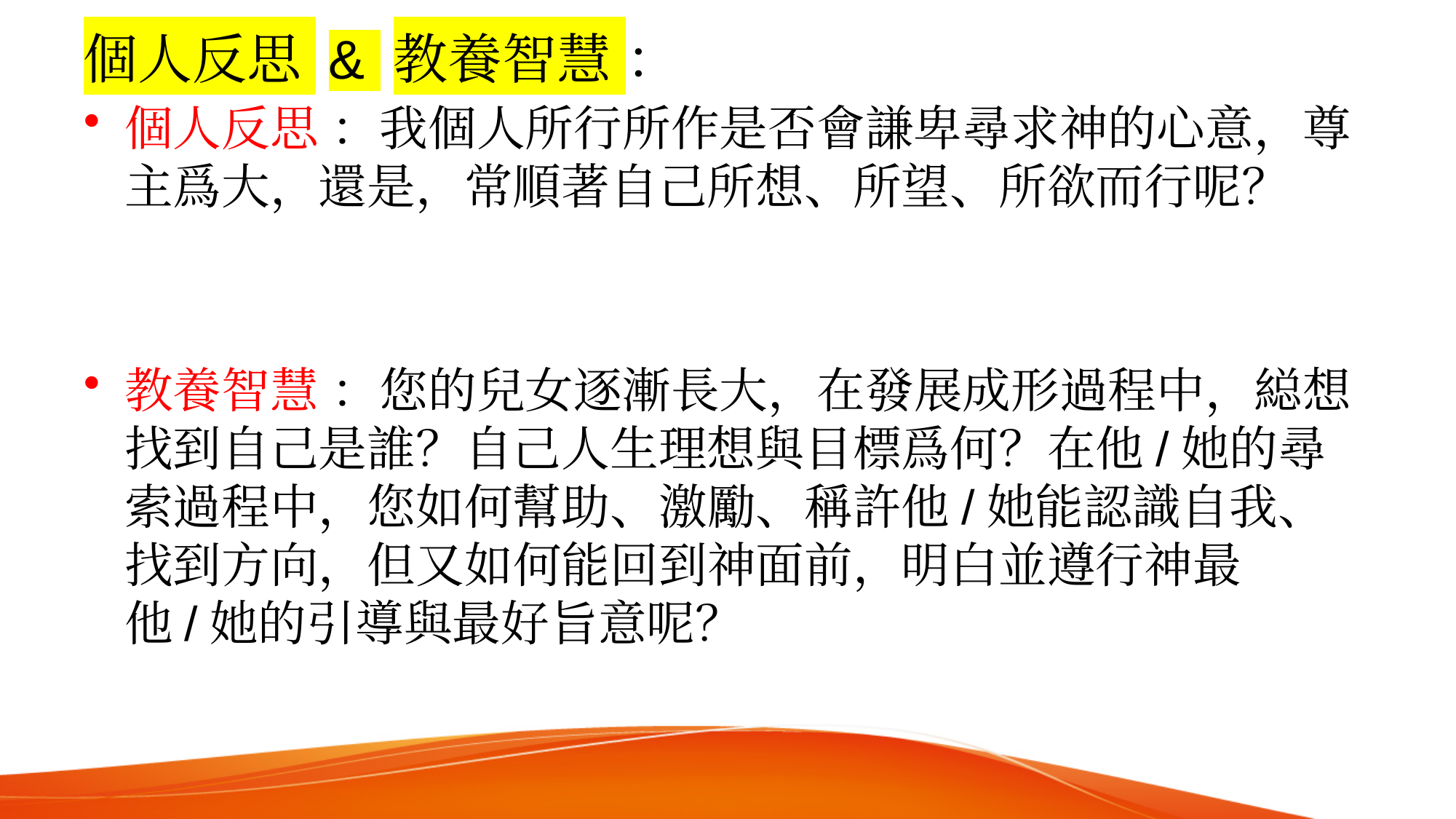

# 個人反思 & 教養智慧 ：
個人反思 ：我個人所行所作是否會謙卑尋求神的心意，尊主爲大，還是，常順著自己所想、所望、所欲而行呢？

教養智慧 ：您的兒女逐漸長大，在發展成形過程中，縂想找到自己是誰？自己人生理想與目標爲何？在他/她的尋索過程中，您如何幫助、激勵、稱許他/她能認識自我、找到方向，但又如何能回到神面前，明白並遵行神最他/她的引導與最好旨意呢？